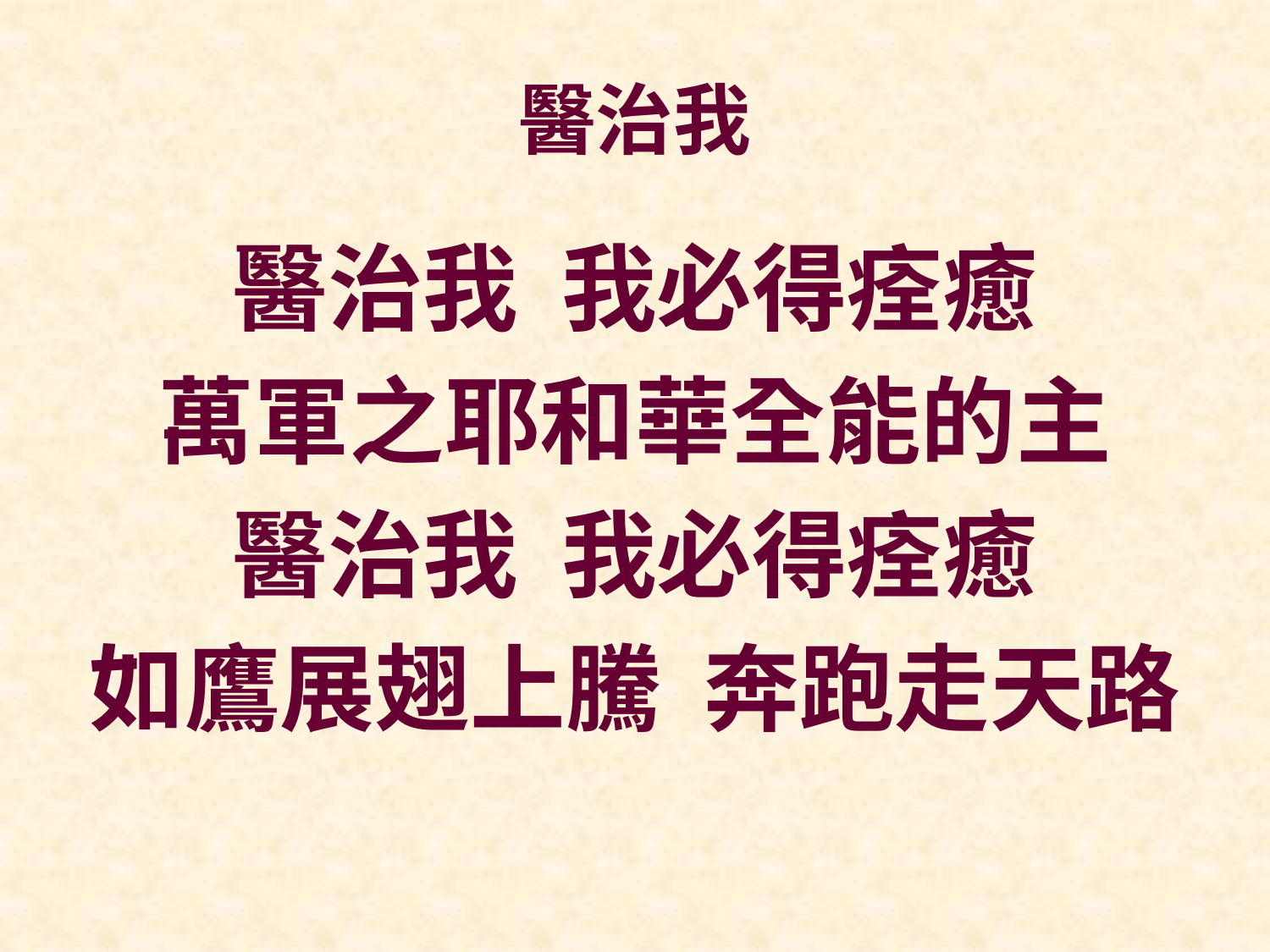

# 醫治我
醫治我  我必得痊癒
萬軍之耶和華全能的主
醫治我  我必得痊癒
如鷹展翅上騰  奔跑走天路